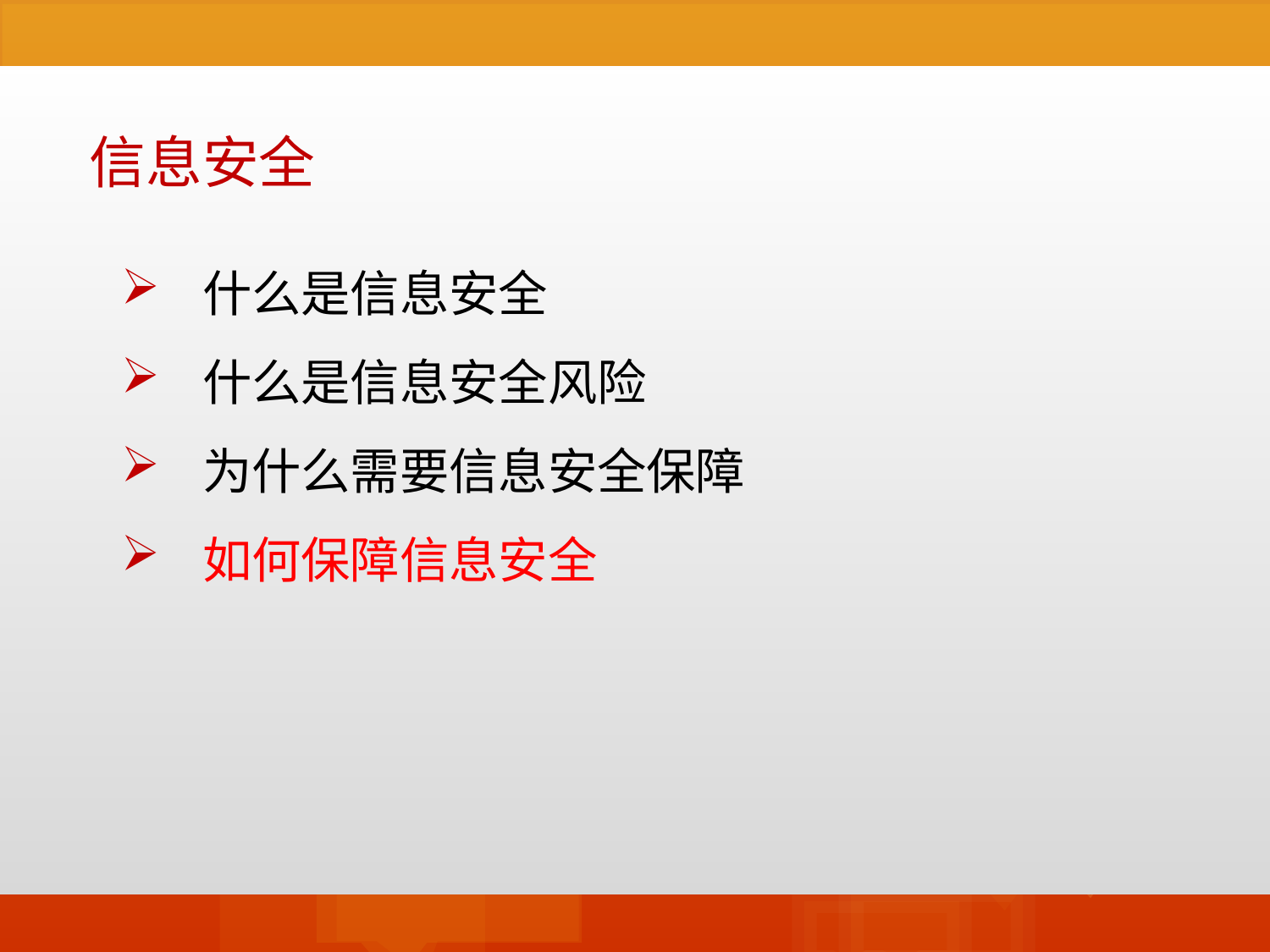

# 信息安全
  什么是信息安全
  什么是信息安全风险
  为什么需要信息安全保障
  如何保障信息安全